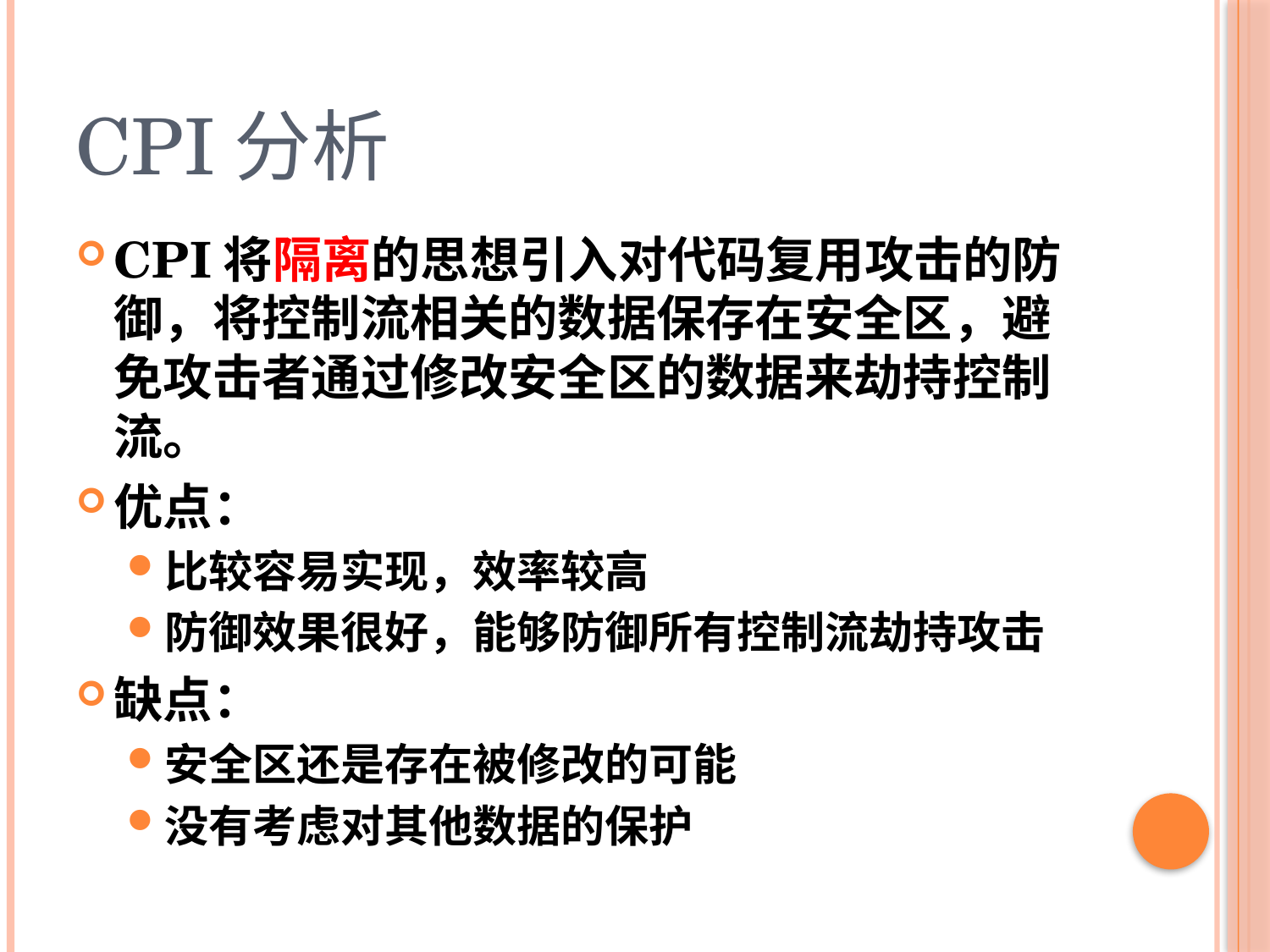

# CPI分析
CPI将隔离的思想引入对代码复用攻击的防御，将控制流相关的数据保存在安全区，避免攻击者通过修改安全区的数据来劫持控制流。
优点：
比较容易实现，效率较高
防御效果很好，能够防御所有控制流劫持攻击
缺点：
安全区还是存在被修改的可能
没有考虑对其他数据的保护